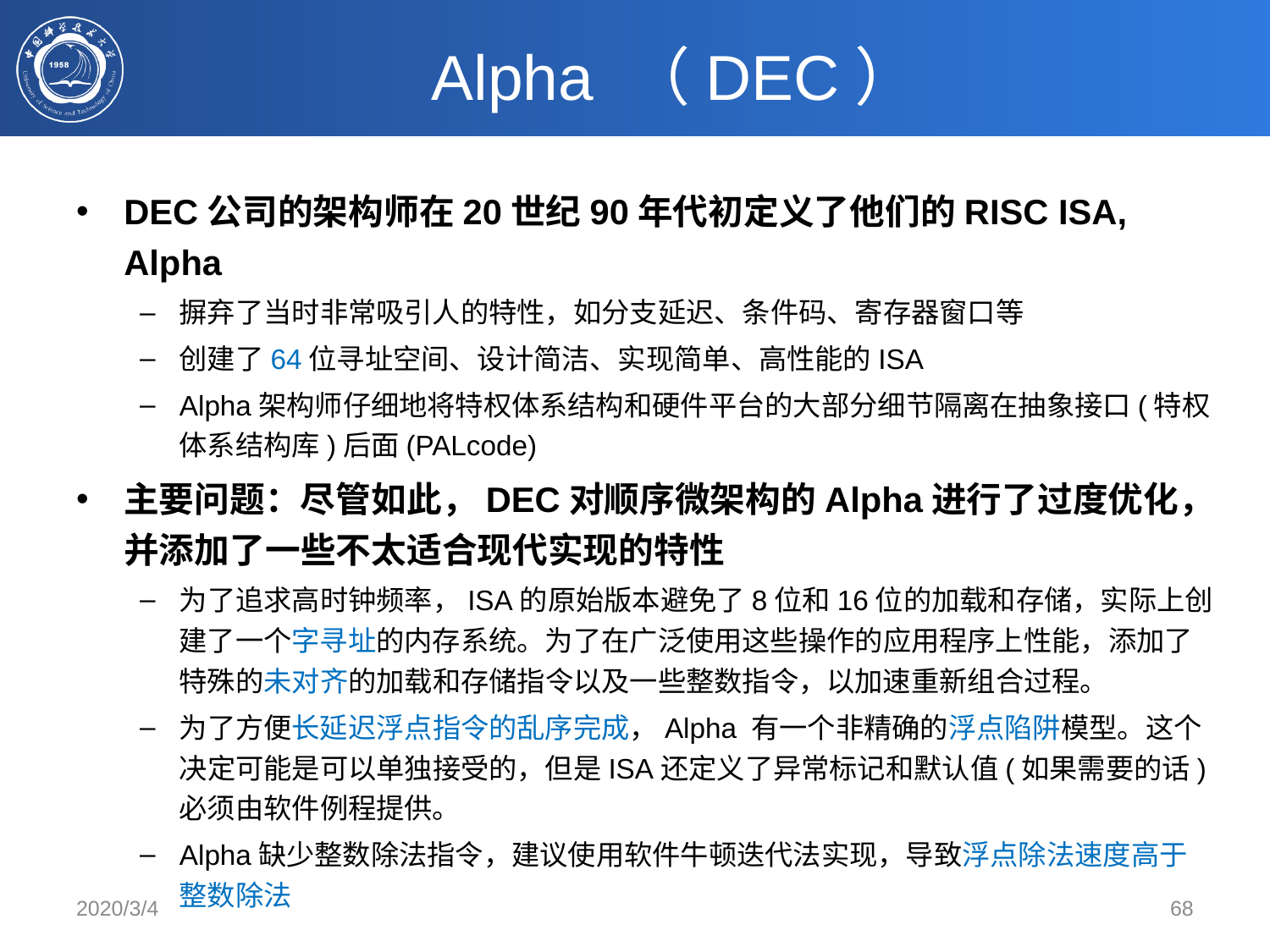

# Alpha （DEC）
DEC公司的架构师在20世纪90年代初定义了他们的RISC ISA, Alpha
摒弃了当时非常吸引人的特性，如分支延迟、条件码、寄存器窗口等
创建了64位寻址空间、设计简洁、实现简单、高性能的ISA
Alpha架构师仔细地将特权体系结构和硬件平台的大部分细节隔离在抽象接口(特权体系结构库)后面(PALcode)
主要问题：尽管如此，DEC对顺序微架构的Alpha进行了过度优化，并添加了一些不太适合现代实现的特性
为了追求高时钟频率，ISA的原始版本避免了8位和16位的加载和存储，实际上创建了一个字寻址的内存系统。为了在广泛使用这些操作的应用程序上性能，添加了特殊的未对齐的加载和存储指令以及一些整数指令，以加速重新组合过程。
为了方便长延迟浮点指令的乱序完成，Alpha 有一个非精确的浮点陷阱模型。这个决定可能是可以单独接受的，但是ISA还定义了异常标记和默认值(如果需要的话)必须由软件例程提供。
Alpha缺少整数除法指令，建议使用软件牛顿迭代法实现，导致浮点除法速度高于整数除法

2020/3/4
68